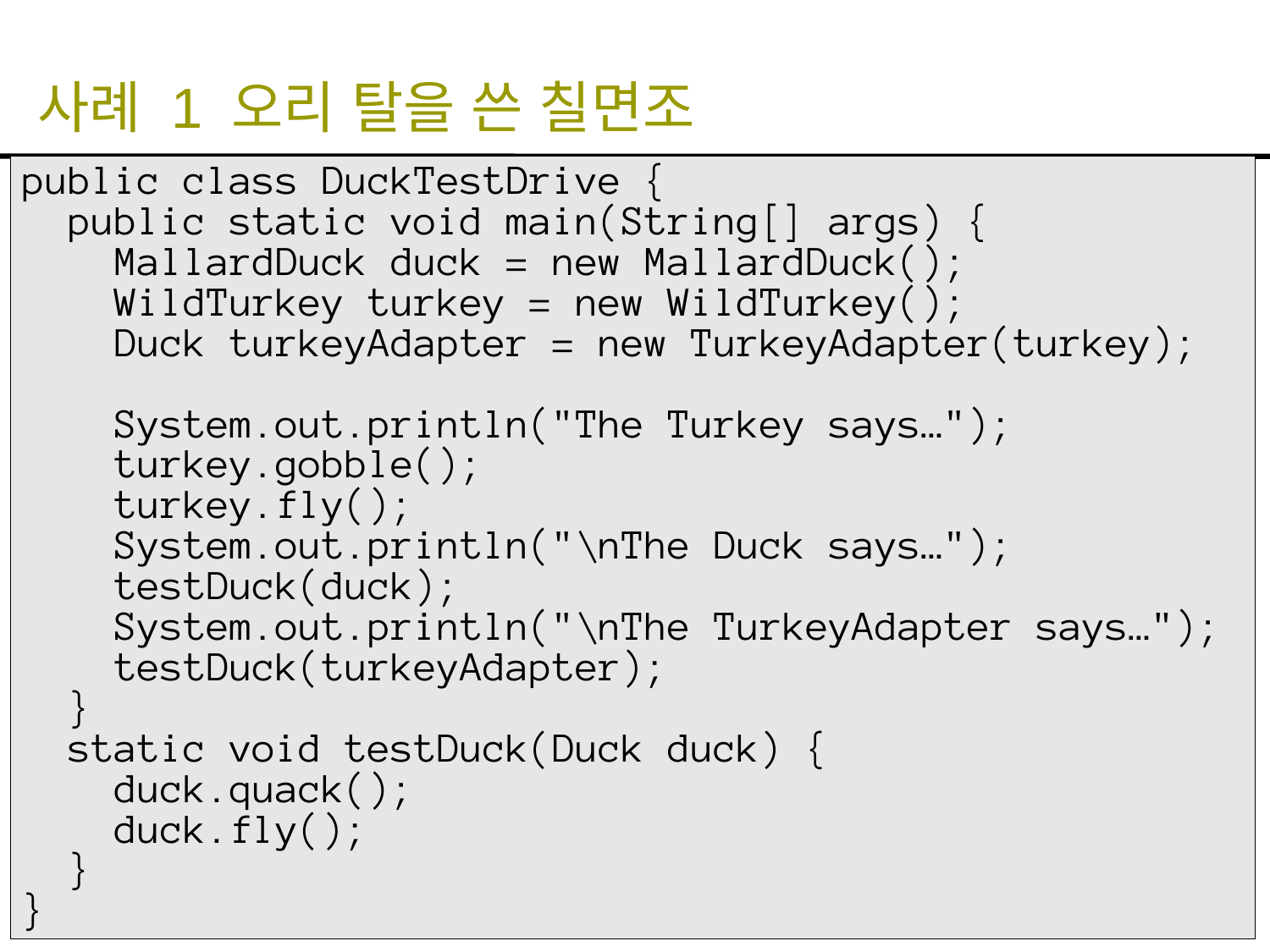

# 사례 1 오리 탈을 쓴 칠면조
public class DuckTestDrive {
  public static void main(String[] args) {
    MallardDuck duck = new MallardDuck();
    WildTurkey turkey = new WildTurkey();
    Duck turkeyAdapter = new TurkeyAdapter(turkey);

    System.out.println("The Turkey says…");
    turkey.gobble();
    turkey.fly();
    System.out.println("\nThe Duck says…");
    testDuck(duck);
    System.out.println("\nThe TurkeyAdapter says…");
    testDuck(turkeyAdapter);
  }
  static void testDuck(Duck duck) {
    duck.quack();
    duck.fly();
  }
}